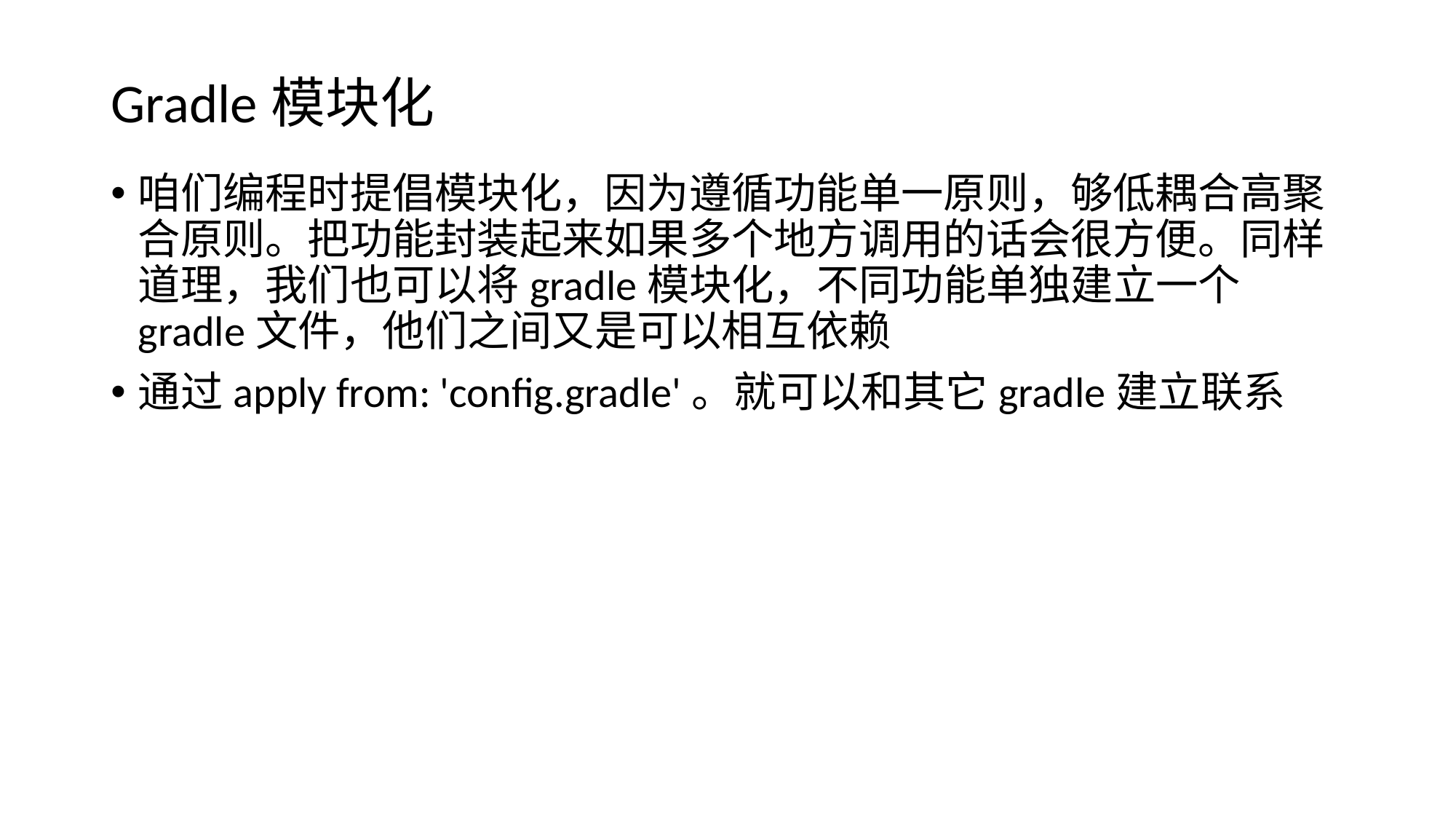

# Gradle模块化
咱们编程时提倡模块化，因为遵循功能单一原则，够低耦合高聚合原则。把功能封装起来如果多个地方调用的话会很方便。同样道理，我们也可以将gradle模块化，不同功能单独建立一个gradle文件，他们之间又是可以相互依赖
通过apply from: 'config.gradle'。就可以和其它gradle建立联系